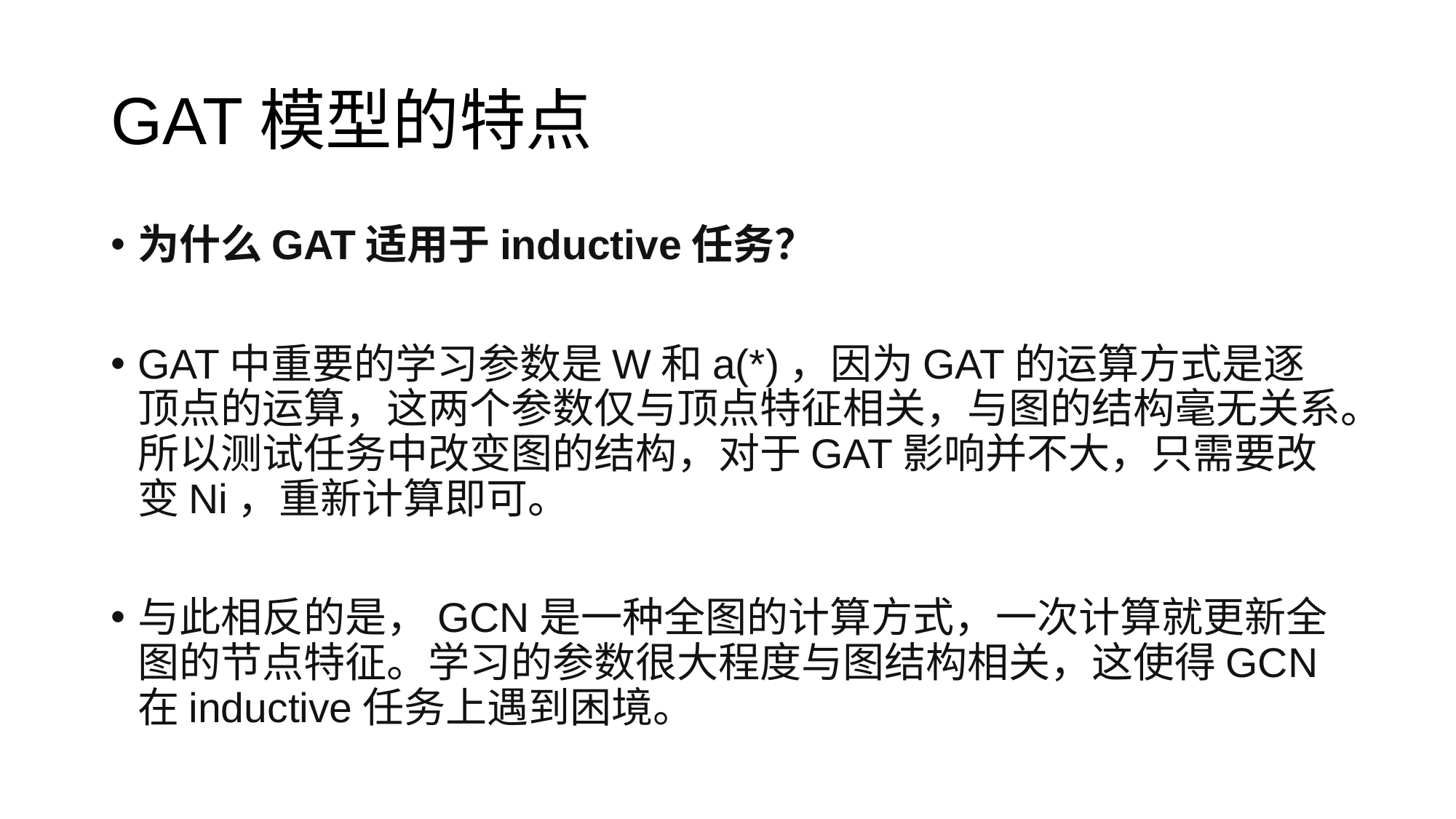

# GAT模型的特点
为什么GAT适用于inductive任务？

GAT中重要的学习参数是W和a(*)，因为GAT的运算方式是逐顶点的运算，这两个参数仅与顶点特征相关，与图的结构毫无关系。所以测试任务中改变图的结构，对于GAT影响并不大，只需要改变Ni，重新计算即可。

与此相反的是，GCN是一种全图的计算方式，一次计算就更新全图的节点特征。学习的参数很大程度与图结构相关，这使得GCN在inductive任务上遇到困境。